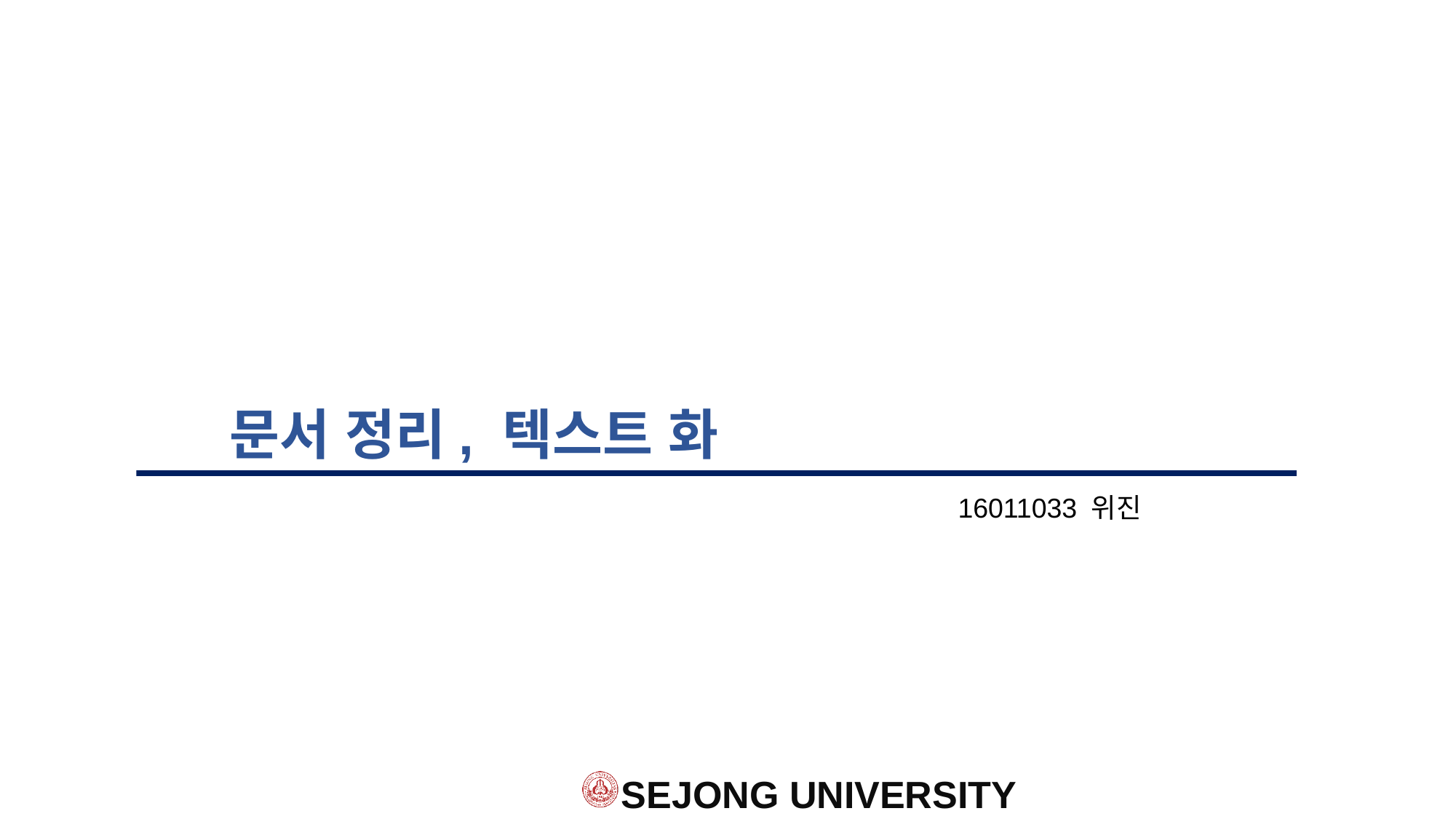

# 문서 정리, 텍스트 화
16011033 위진